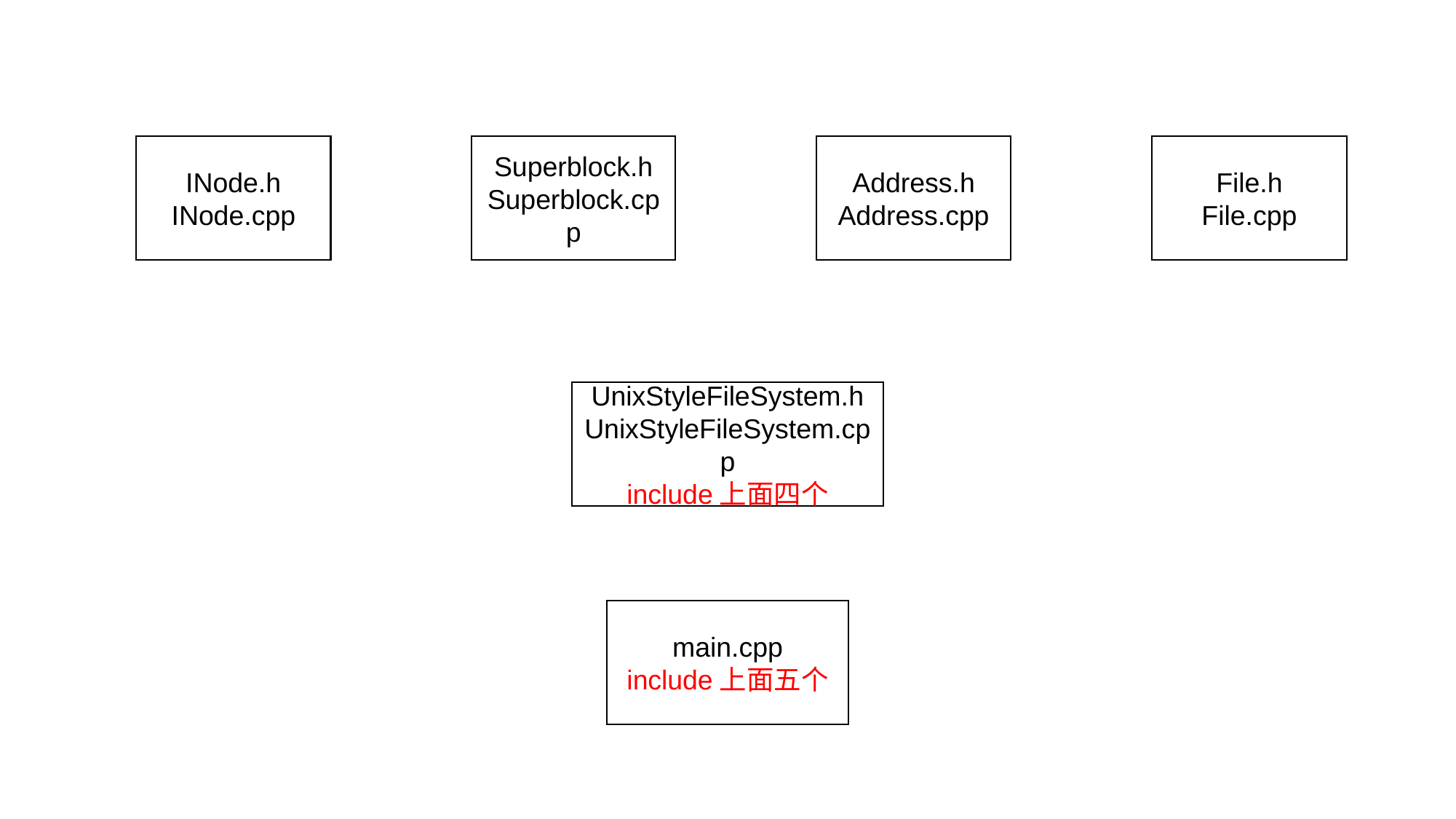

INode.h
INode.cpp
Superblock.h
Superblock.cpp
Address.h
Address.cpp
File.h
File.cpp
UnixStyleFileSystem.h
UnixStyleFileSystem.cpp
include上面四个
main.cpp
include上面五个